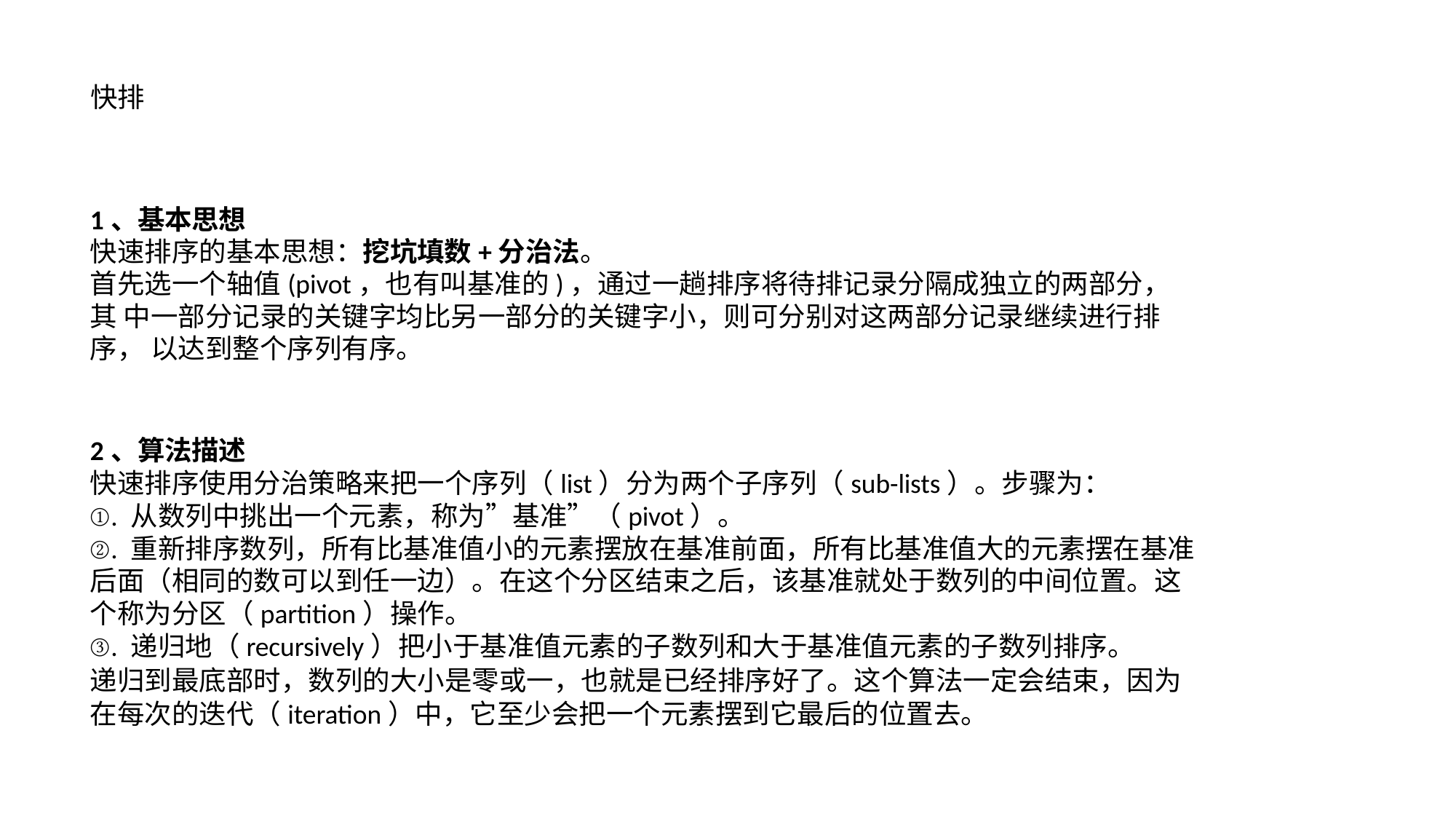

快排
1、基本思想
快速排序的基本思想：挖坑填数+分治法。
首先选一个轴值(pivot，也有叫基准的)，通过一趟排序将待排记录分隔成独立的两部分，其 中一部分记录的关键字均比另一部分的关键字小，则可分别对这两部分记录继续进行排序， 以达到整个序列有序。

2、算法描述
快速排序使用分治策略来把一个序列（list）分为两个子序列（sub-lists）。步骤为：
①. 从数列中挑出一个元素，称为”基准”（pivot）。
②. 重新排序数列，所有比基准值小的元素摆放在基准前面，所有比基准值大的元素摆在基准 后面（相同的数可以到任一边）。在这个分区结束之后，该基准就处于数列的中间位置。这 个称为分区（partition）操作。
③. 递归地（recursively）把小于基准值元素的子数列和大于基准值元素的子数列排序。
递归到最底部时，数列的大小是零或一，也就是已经排序好了。这个算法一定会结束，因为 在每次的迭代（iteration）中，它至少会把一个元素摆到它最后的位置去。